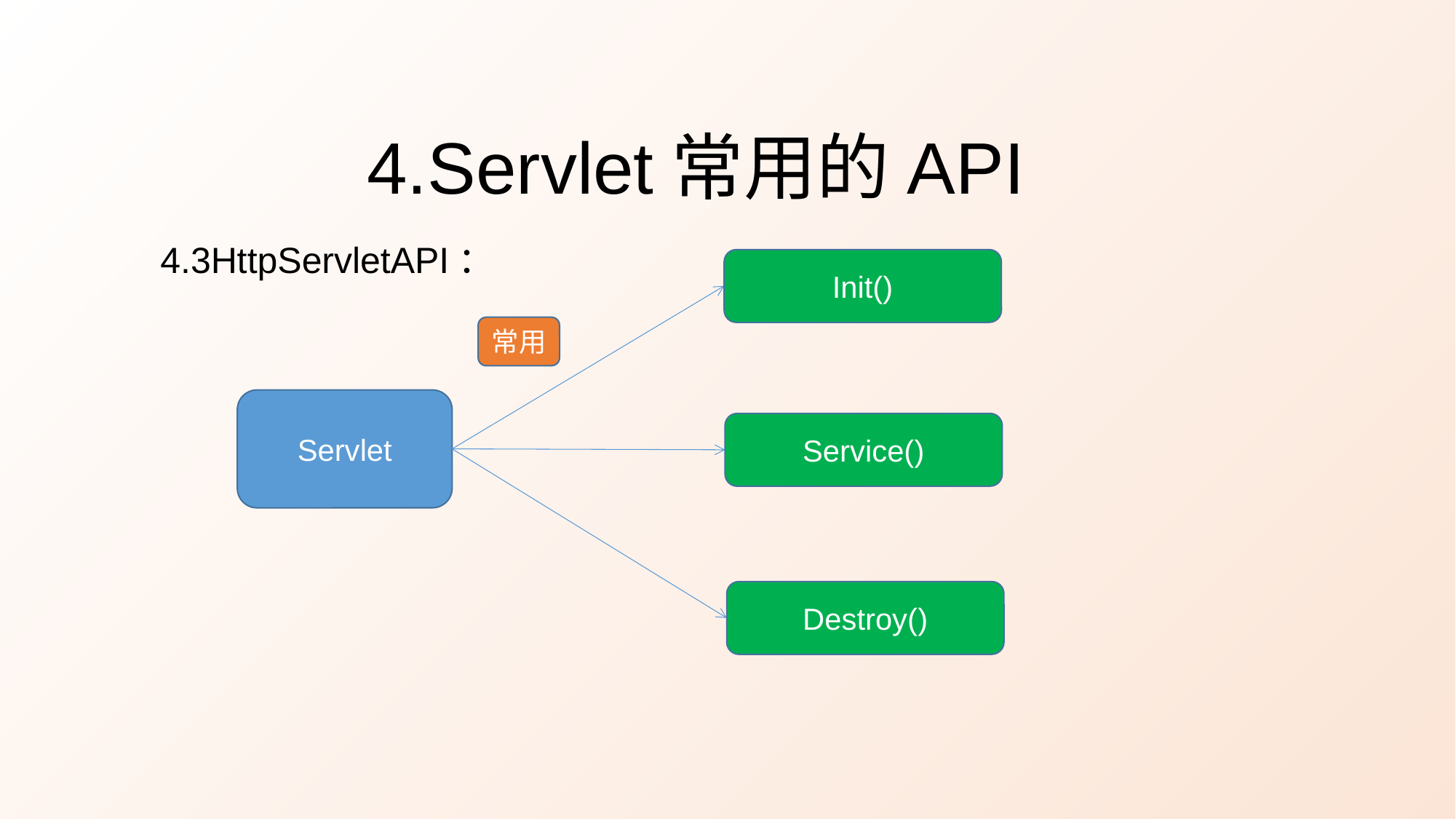

4.Servlet常用的API
4.3HttpServletAPI：
Init()
常用
Servlet
Service()
Destroy()